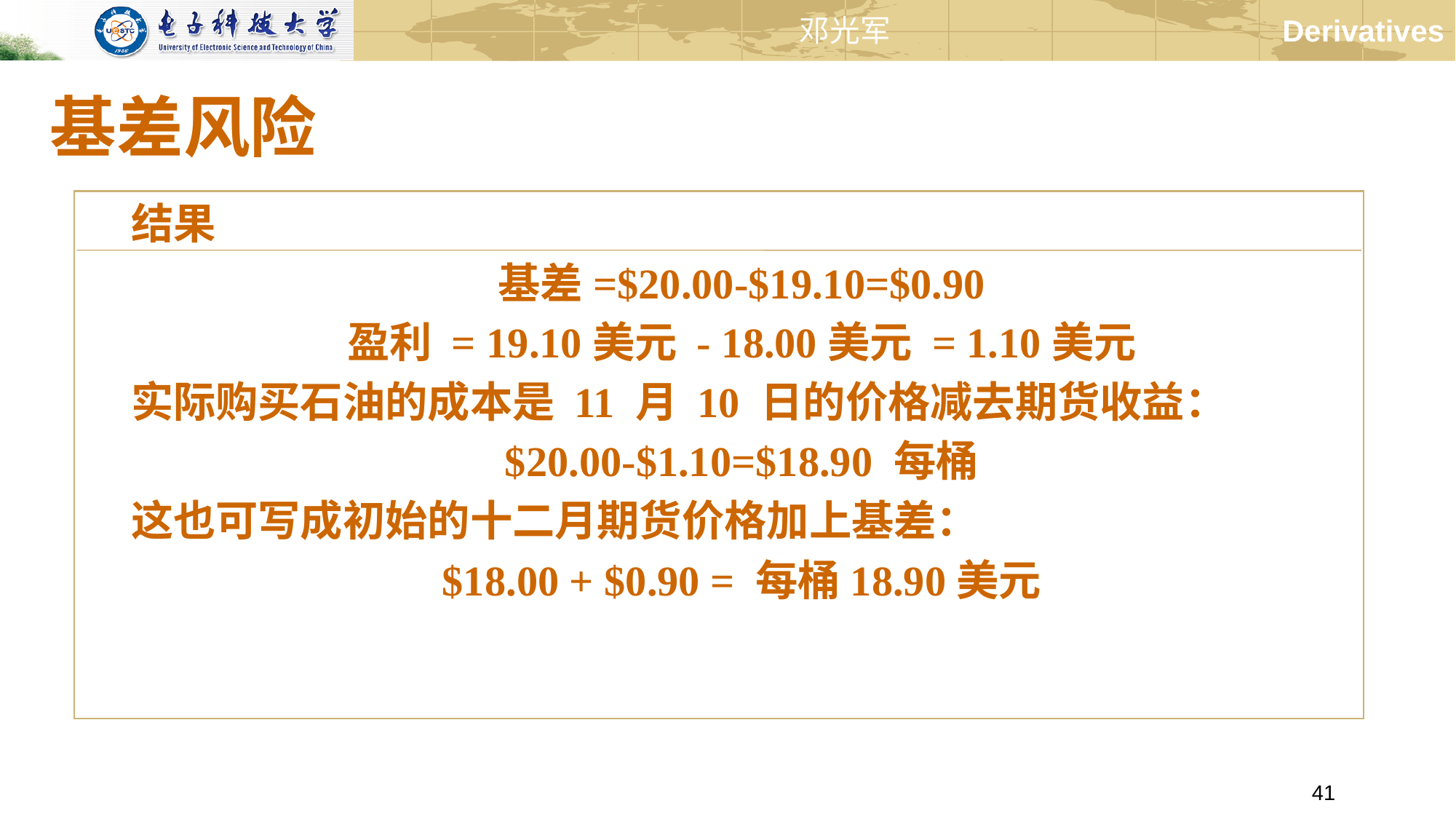

# 基差风险
结果
基差=$20.00-$19.10=$0.90
盈利 = 19.10美元 - 18.00美元 = 1.10美元
实际购买石油的成本是 11 月 10 日的价格减去期货收益：
$20.00-$1.10=$18.90 每桶
这也可写成初始的十二月期货价格加上基差：
$18.00 + $0.90 = 每桶18.90美元